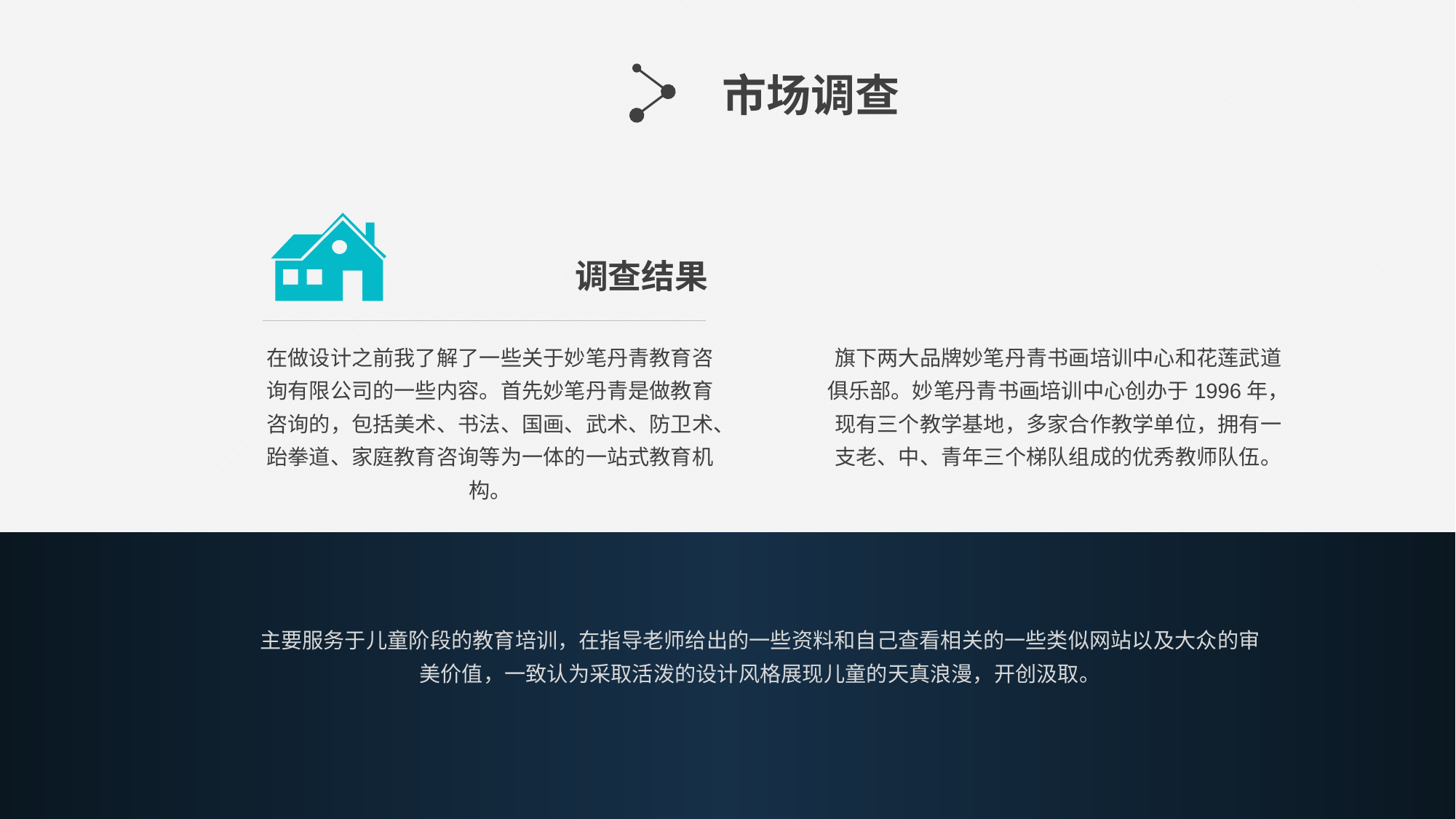

市场调查

调查结果
在做设计之前我了解了一些关于妙笔丹青教育咨询有限公司的一些内容。首先妙笔丹青是做教育咨询的，包括美术、书法、国画、武术、防卫术、跆拳道、家庭教育咨询等为一体的一站式教育机构。
旗下两大品牌妙笔丹青书画培训中心和花莲武道俱乐部。妙笔丹青书画培训中心创办于1996年，现有三个教学基地，多家合作教学单位，拥有一支老、中、青年三个梯队组成的优秀教师队伍。
主要服务于儿童阶段的教育培训，在指导老师给出的一些资料和自己查看相关的一些类似网站以及大众的审美价值，一致认为采取活泼的设计风格展现儿童的天真浪漫，开创汲取。